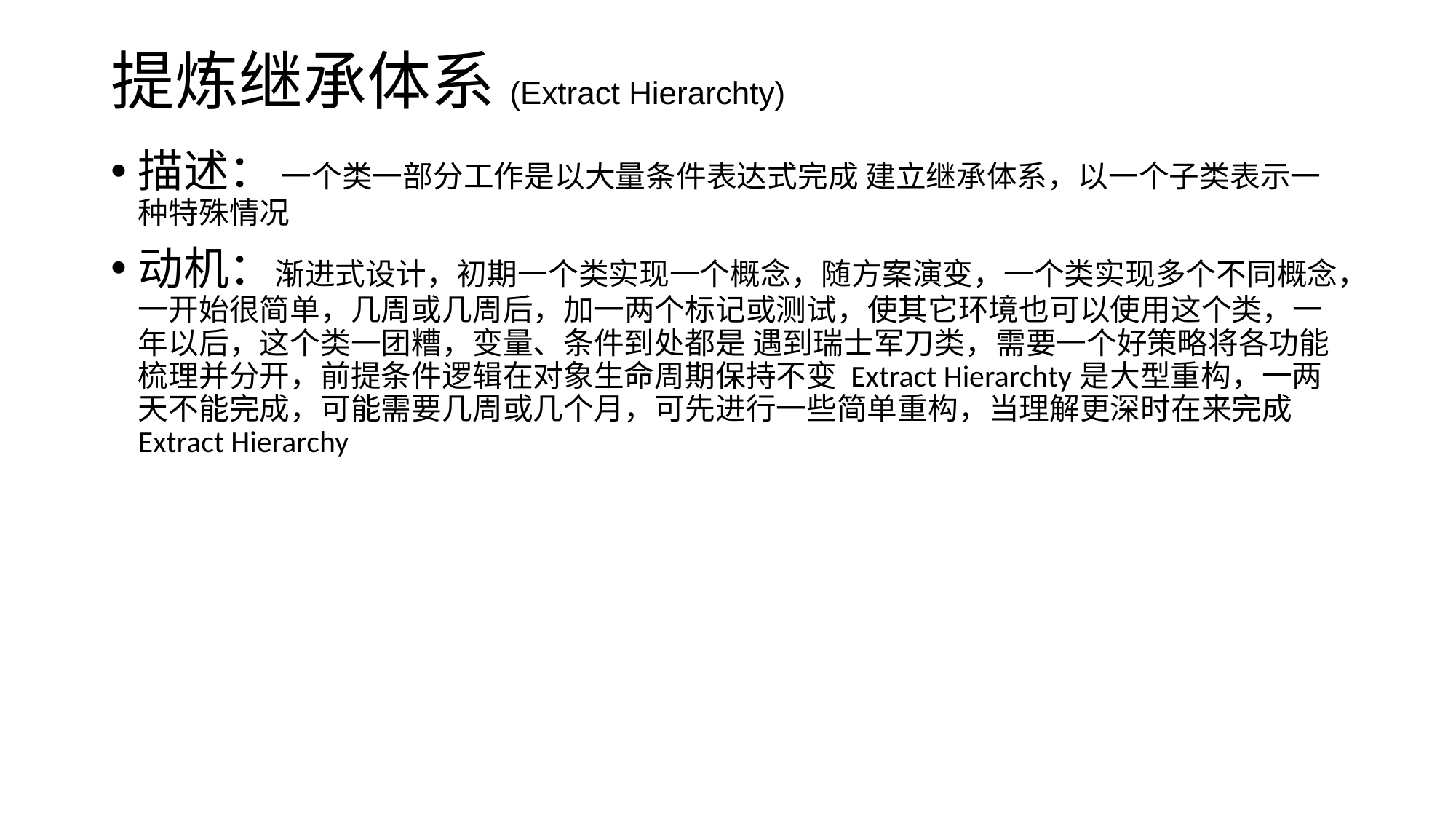

# 提炼继承体系(Extract Hierarchty)
描述： 一个类一部分工作是以大量条件表达式完成 建立继承体系，以一个子类表示一种特殊情况
动机：渐进式设计，初期一个类实现一个概念，随方案演变，一个类实现多个不同概念，一开始很简单，几周或几周后，加一两个标记或测试，使其它环境也可以使用这个类，一年以后，这个类一团糟，变量、条件到处都是 遇到瑞士军刀类，需要一个好策略将各功能梳理并分开，前提条件逻辑在对象生命周期保持不变 Extract Hierarchty是大型重构，一两天不能完成，可能需要几周或几个月，可先进行一些简单重构，当理解更深时在来完成Extract Hierarchy